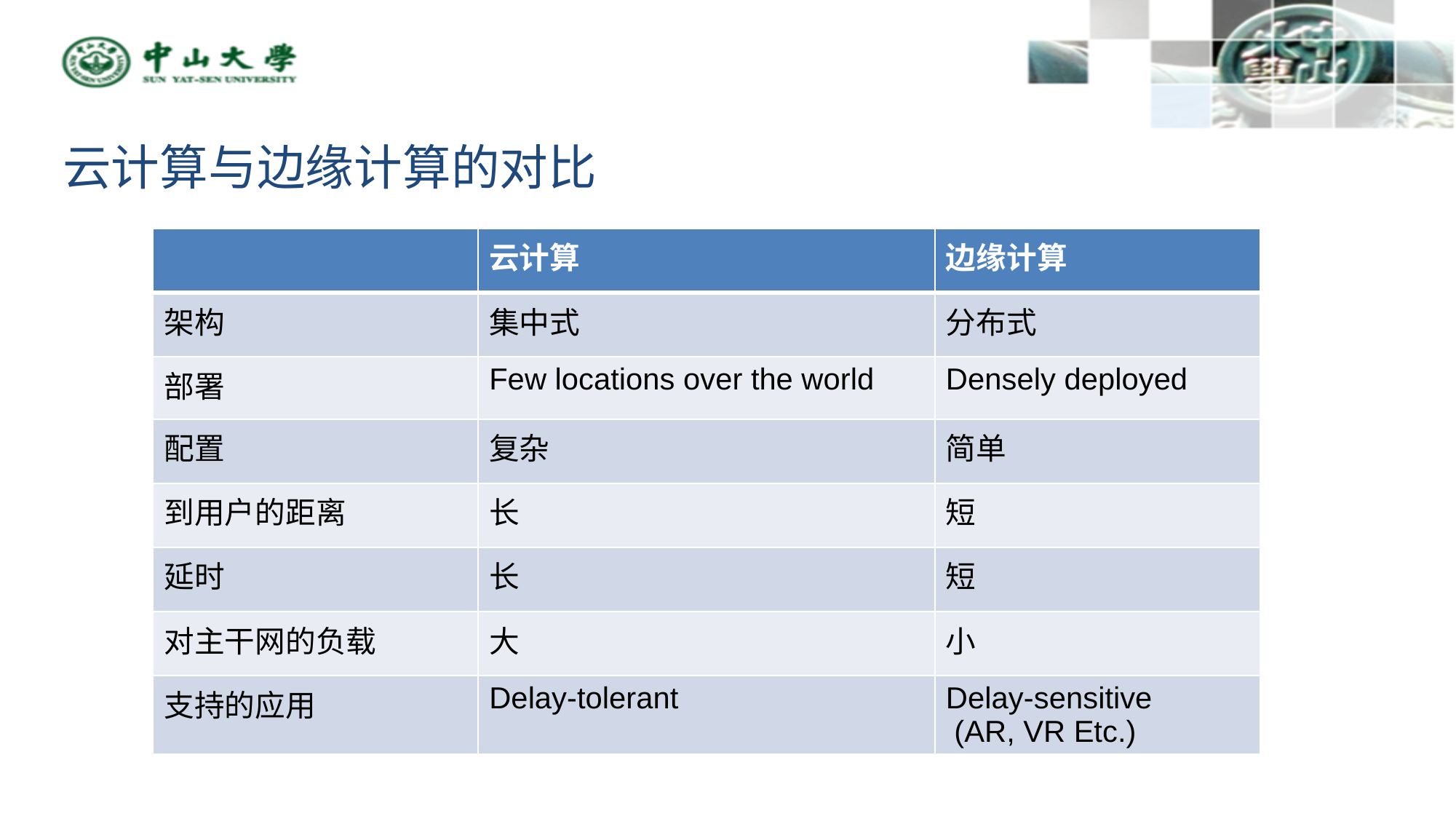

7
# 云计算与边缘计算的对比
|  | 云计算 | 边缘计算 |
| --- | --- | --- |
| 架构 | 集中式 | 分布式 |
| 部署 | Few locations over the world | Densely deployed |
| 配置 | 复杂 | 简单 |
| 到用户的距离 | 长 | 短 |
| 延时 | 长 | 短 |
| 对主干网的负载 | 大 | 小 |
| 支持的应用 | Delay-tolerant | Delay-sensitive (AR, VR Etc.) |